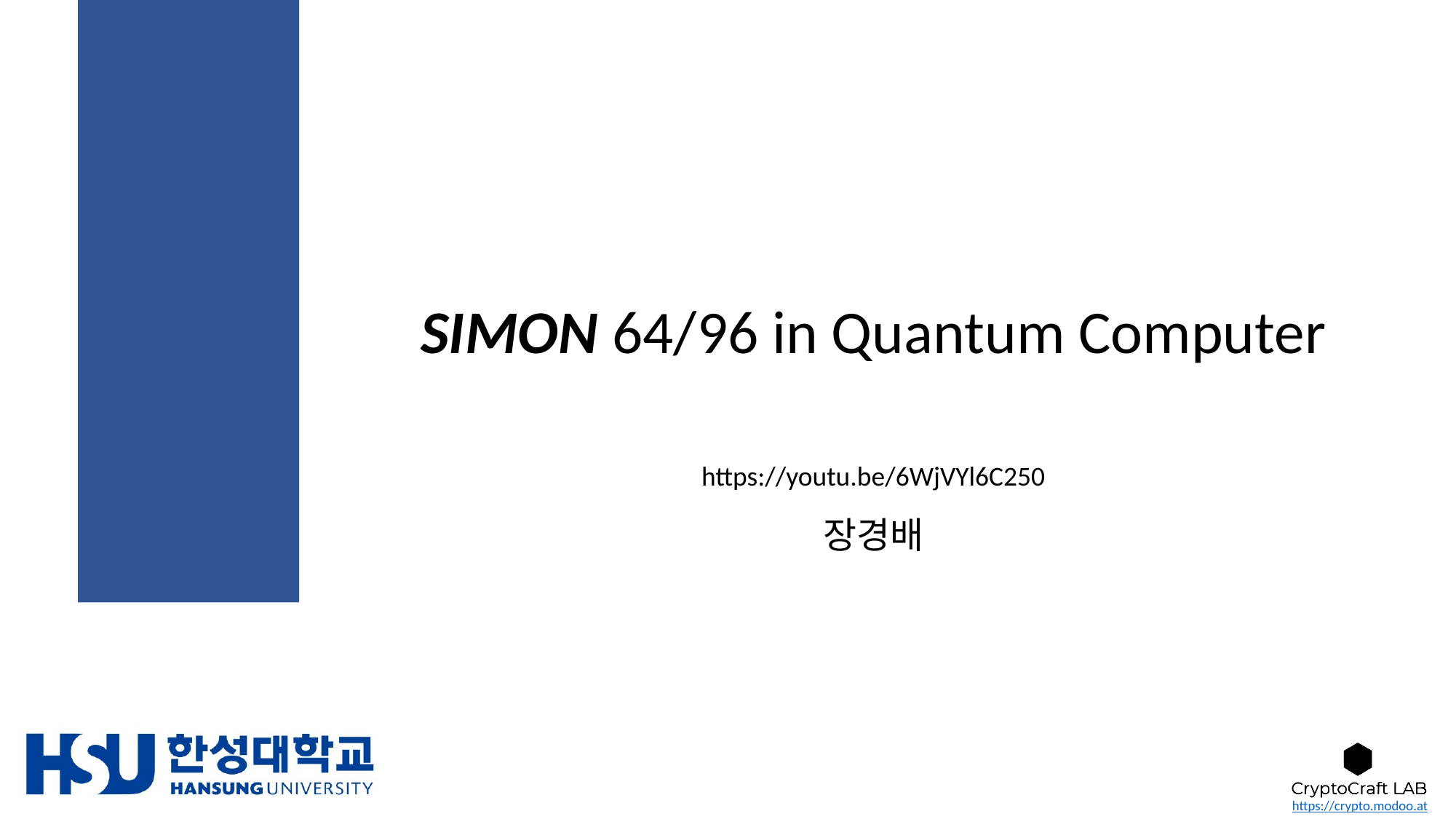

# SIMON 64/96 in Quantum Computer

장경배
https://youtu.be/6WjVYl6C250